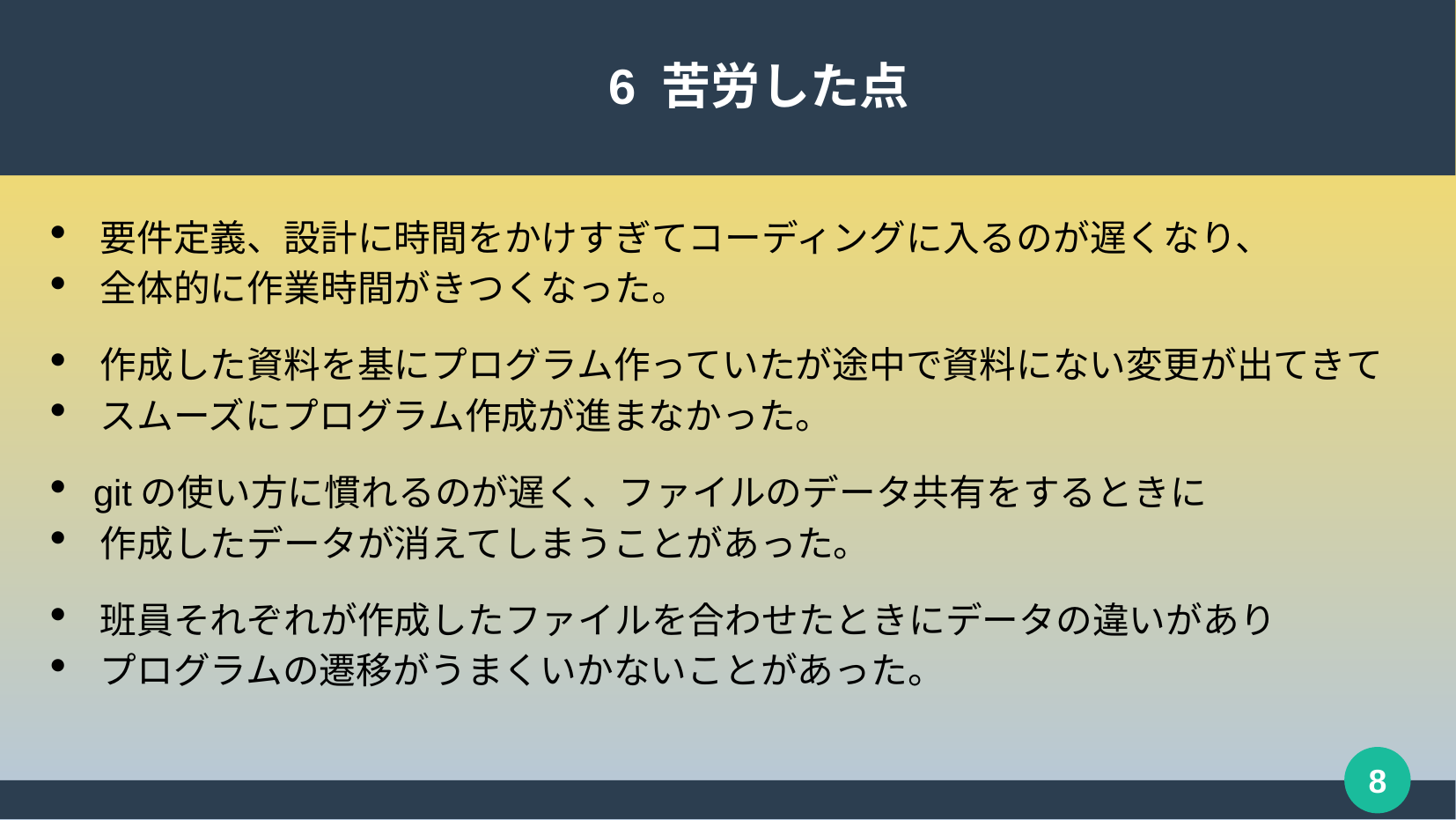

# 6 苦労した点
 要件定義、設計に時間をかけすぎてコーディングに入るのが遅くなり、
 全体的に作業時間がきつくなった。
 作成した資料を基にプログラム作っていたが途中で資料にない変更が出てきて
 スムーズにプログラム作成が進まなかった。
 gitの使い方に慣れるのが遅く、ファイルのデータ共有をするときに
 作成したデータが消えてしまうことがあった。
 班員それぞれが作成したファイルを合わせたときにデータの違いがあり
 プログラムの遷移がうまくいかないことがあった。